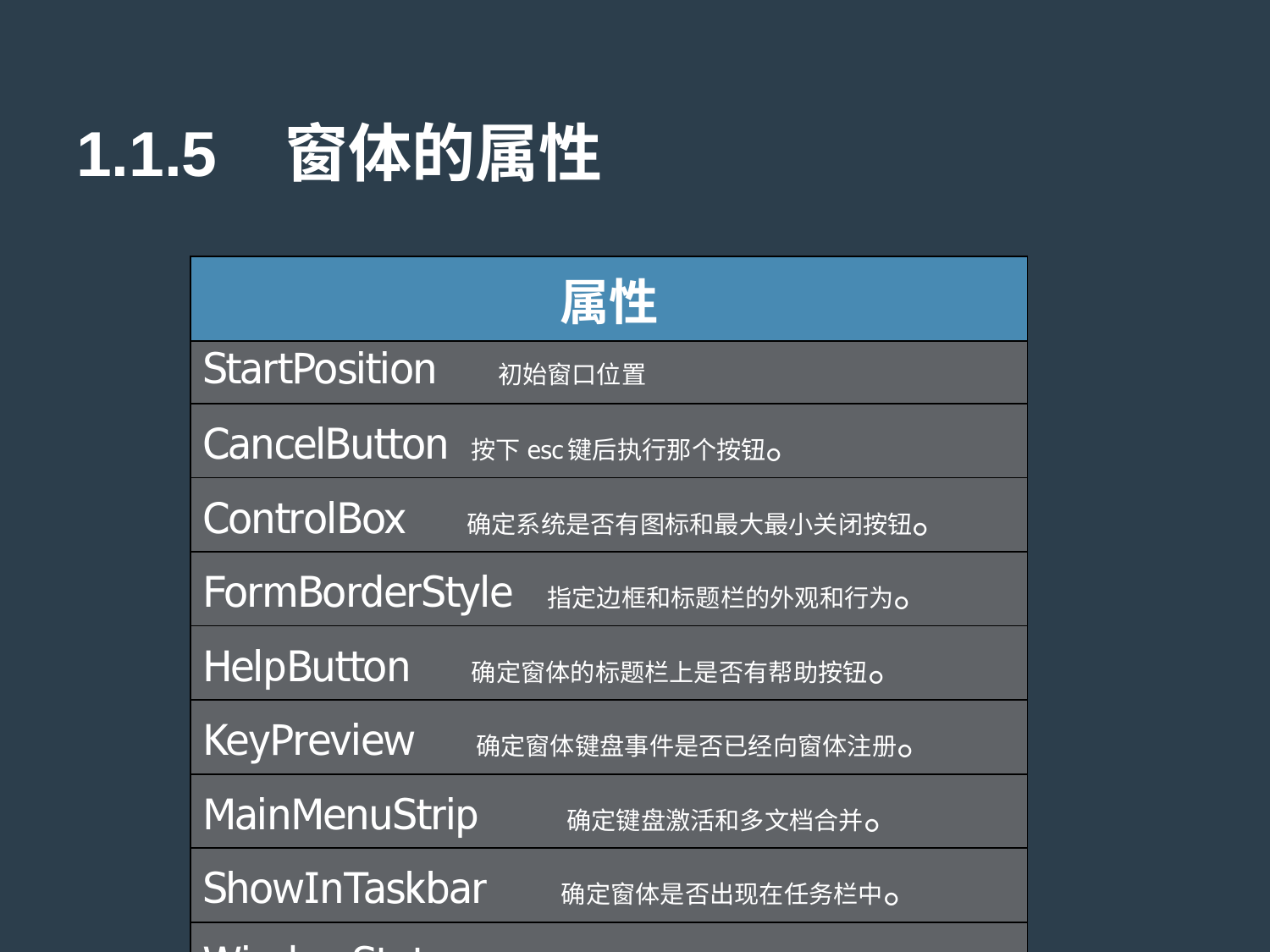

# 1.1.5   窗体的属性
| 属性 |
| --- |
| StartPosition 初始窗口位置 |
| CancelButton 按下esc键后执行那个按钮。 |
| ControlBox 确定系统是否有图标和最大最小关闭按钮。 |
| FormBorderStyle 指定边框和标题栏的外观和行为。 |
| HelpButton 确定窗体的标题栏上是否有帮助按钮。 |
| KeyPreview 确定窗体键盘事件是否已经向窗体注册。 |
| MainMenuStrip 确定键盘激活和多文档合并。 |
| ShowInTaskbar 确定窗体是否出现在任务栏中。 |
| WindowState 确定窗体的初始可视状态。 |